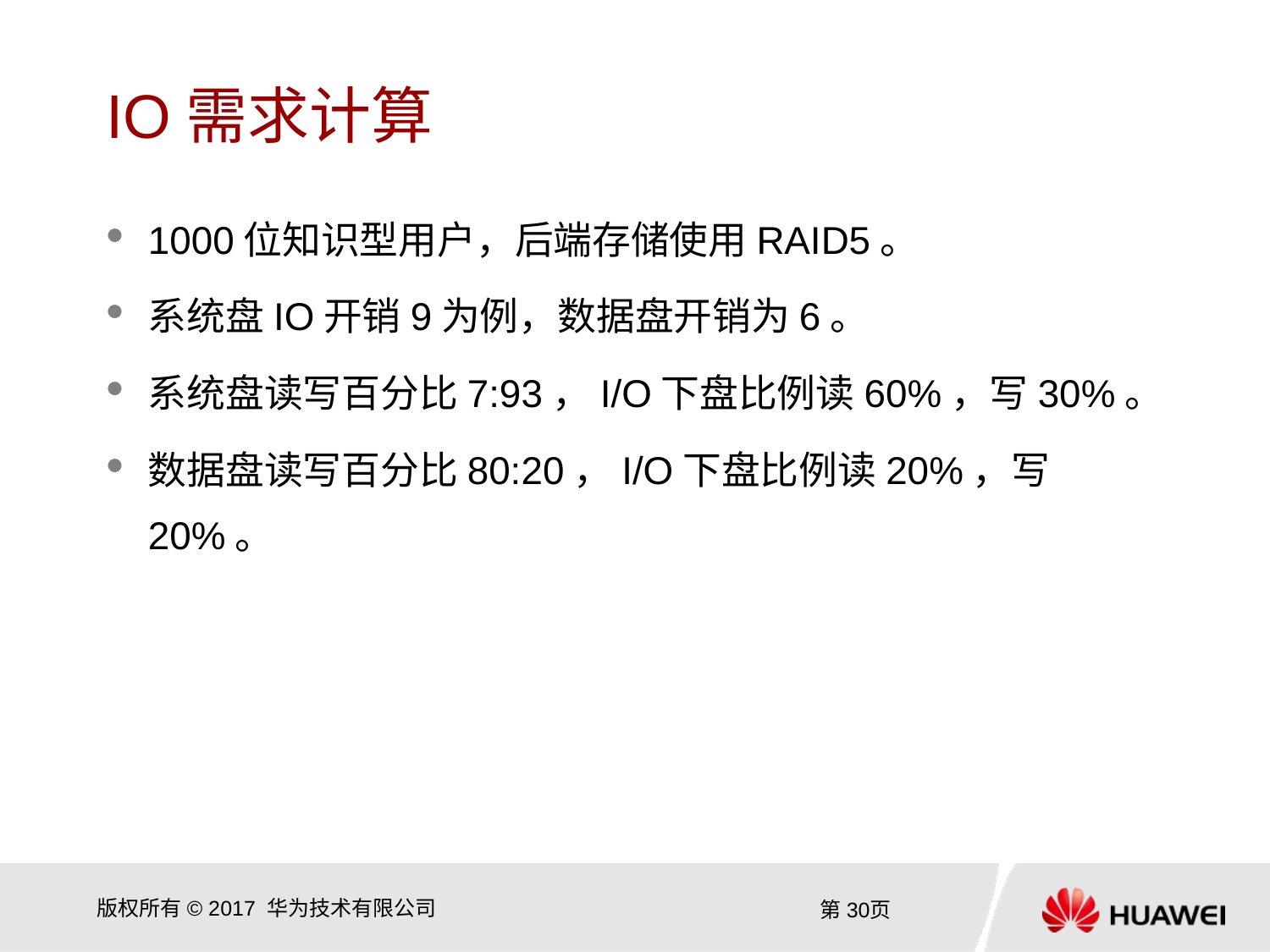

# IO需求计算
1000位知识型用户，后端存储使用RAID5。
系统盘IO开销9为例，数据盘开销为6。
系统盘读写百分比7:93，I/O下盘比例读60%，写30%。
数据盘读写百分比80:20，I/O下盘比例读20%，写20%。